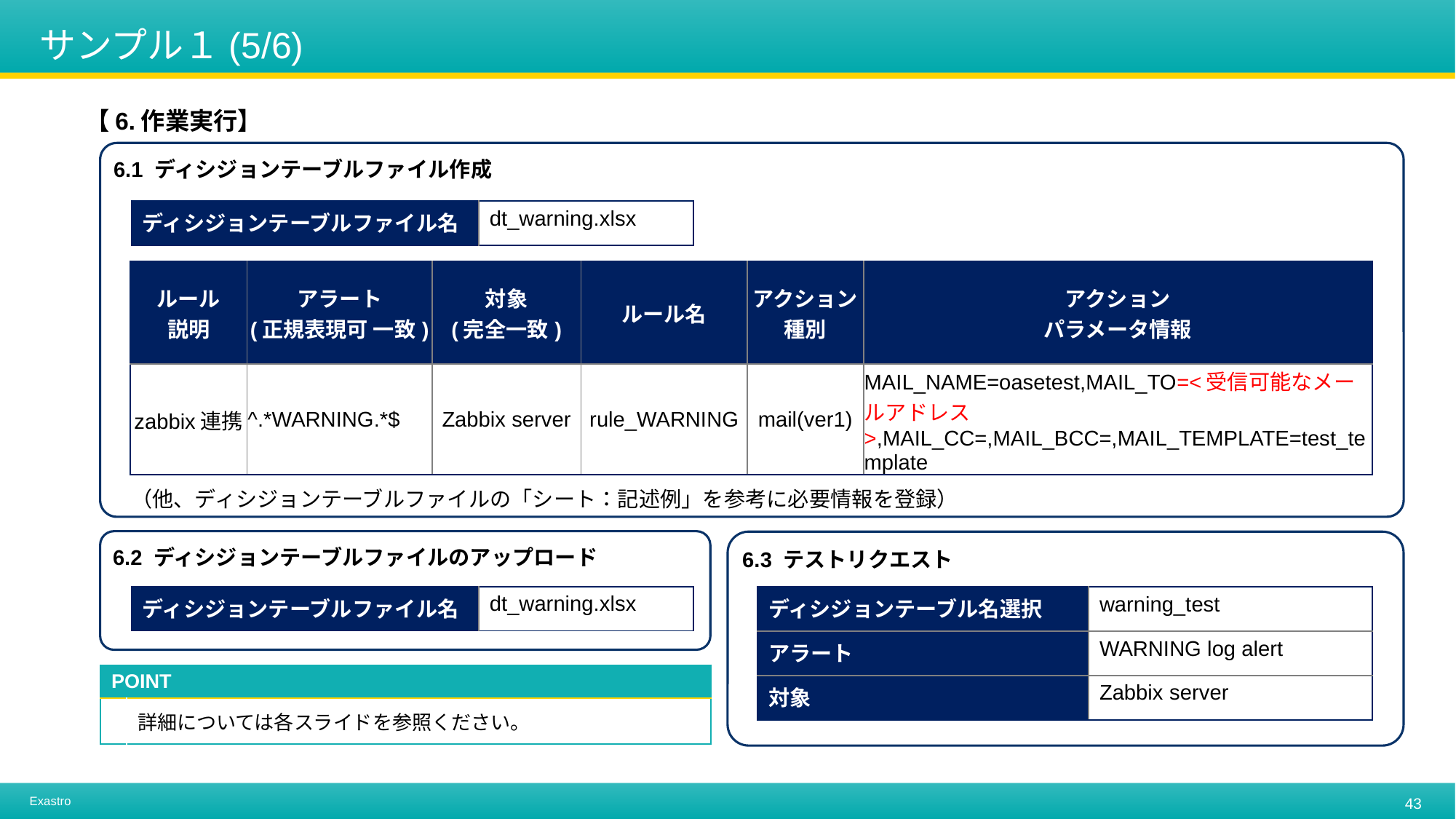

# サンプル１(5/6)
　【6.作業実行】

6.1 ディシジョンテーブルファイル作成
| ディシジョンテーブルファイル名 | dt\_warning.xlsx |
| --- | --- |
| ルール 説明 | アラート (正規表現可 一致) | 対象 (完全一致) | ルール名 | アクション 種別 | アクション パラメータ情報 |
| --- | --- | --- | --- | --- | --- |
| zabbix連携 | ^.\*WARNING.\*$ | Zabbix server | rule\_WARNING | mail(ver1) | MAIL\_NAME=oasetest,MAIL\_TO=<受信可能なメールアドレス>,MAIL\_CC=,MAIL\_BCC=,MAIL\_TEMPLATE=test\_template |
| （他、ディシジョンテーブルファイルの「シート：記述例」を参考に必要情報を登録） |  |  |  |  |  |
6.2 ディシジョンテーブルファイルのアップロード
6.3 テストリクエスト
| ディシジョンテーブルファイル名 | dt\_warning.xlsx |
| --- | --- |
| ディシジョンテーブル名選択 | warning\_test |
| --- | --- |
| アラート | WARNING log alert |
| 対象 | Zabbix server |
| POINT |  |
| --- | --- |
|  | 詳細については各スライドを参照ください。 |